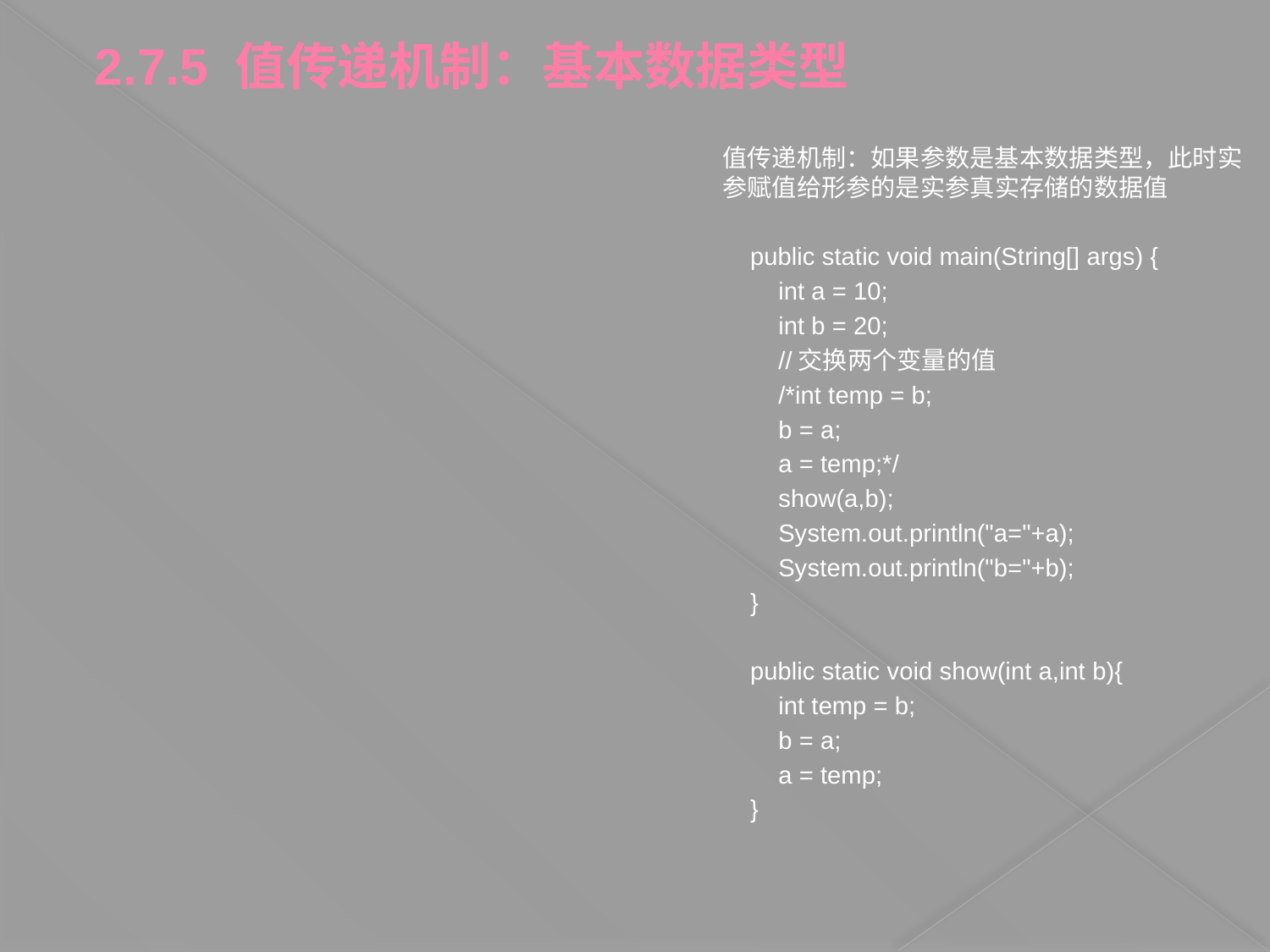

2.7.5 值传递机制：基本数据类型
值传递机制：如果参数是基本数据类型，此时实参赋值给形参的是实参真实存储的数据值

    public static void main(String[] args) {
        int a = 10;
        int b = 20;
        //交换两个变量的值
        /*int temp = b;
        b = a;
        a = temp;*/
        show(a,b);
        System.out.println("a="+a);
        System.out.println("b="+b);
    }

    public static void show(int a,int b){
        int temp = b;
        b = a;
        a = temp;
    }